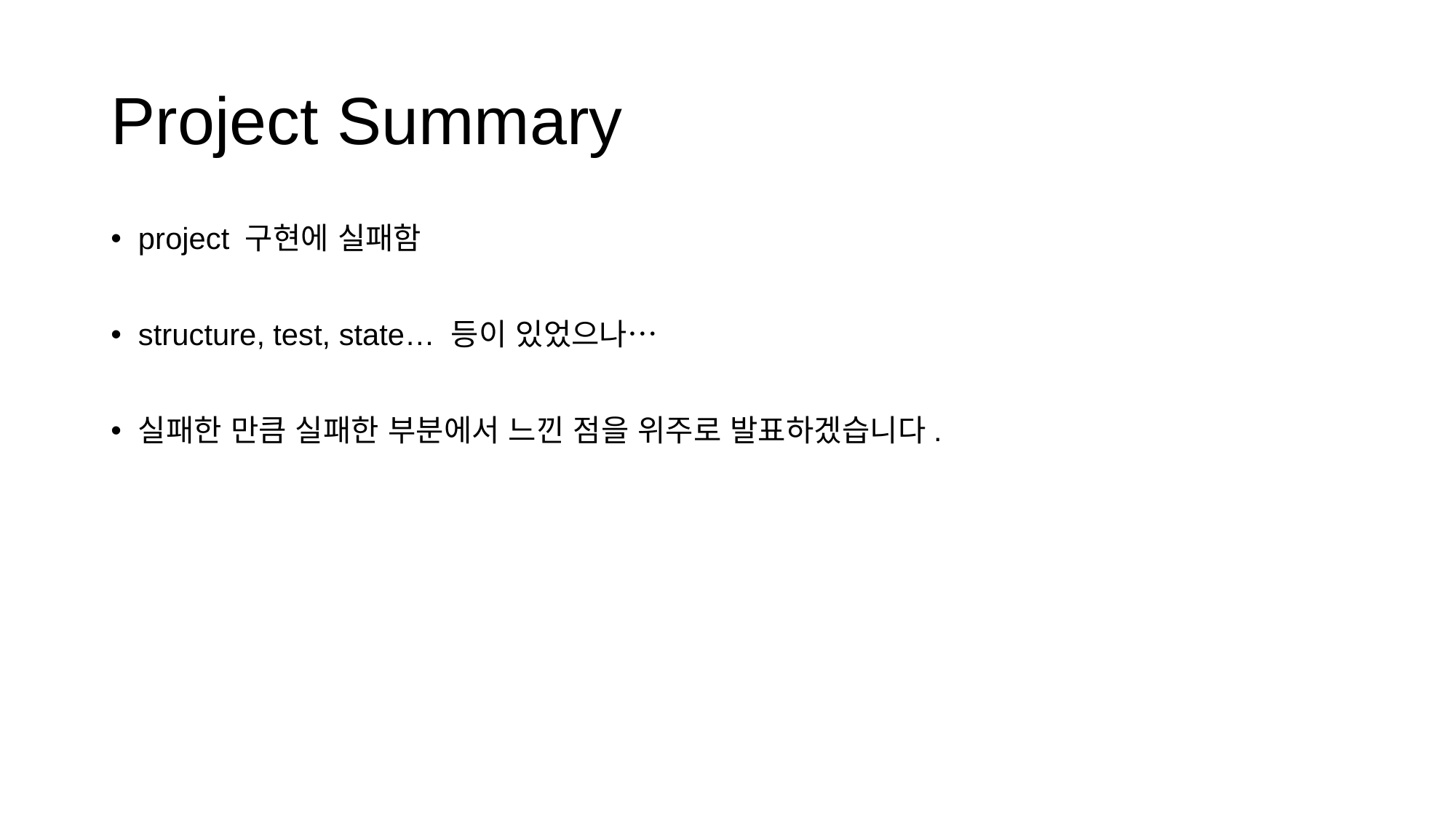

# Project Summary
project 구현에 실패함

structure, test, state… 등이 있었으나…

실패한 만큼 실패한 부분에서 느낀 점을 위주로 발표하겠습니다.